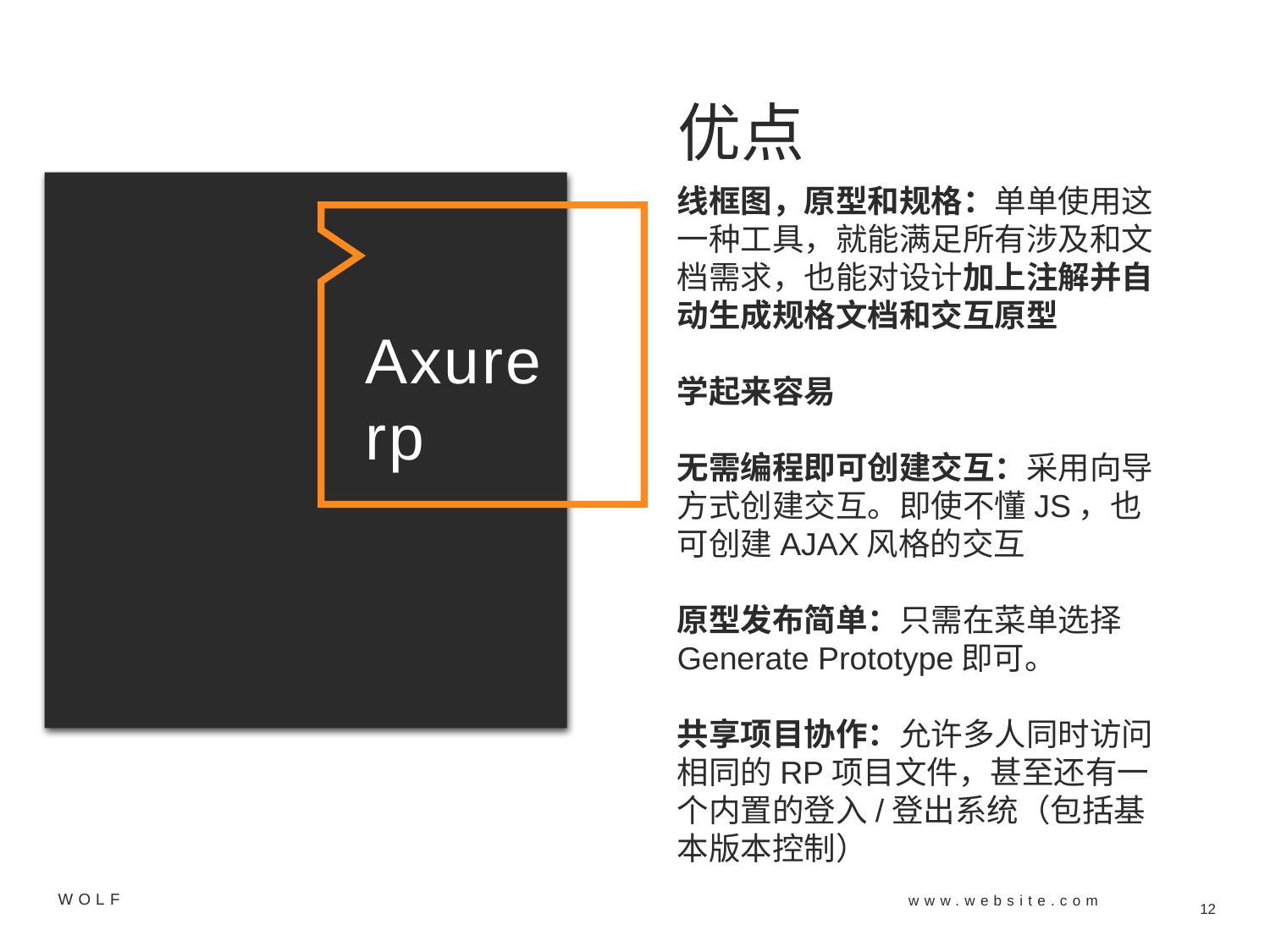

优点

线框图，原型和规格：单单使用这一种工具，就能满足所有涉及和文档需求，也能对设计加上注解并自动生成规格文档和交互原型

学起来容易

无需编程即可创建交互：采用向导方式创建交互。即使不懂JS，也可创建AJAX风格的交互

原型发布简单：只需在菜单选择Generate Prototype即可。

共享项目协作：允许多人同时访问相同的RP项目文件，甚至还有一个内置的登入/登出系统（包括基本版本控制）

Axure rp